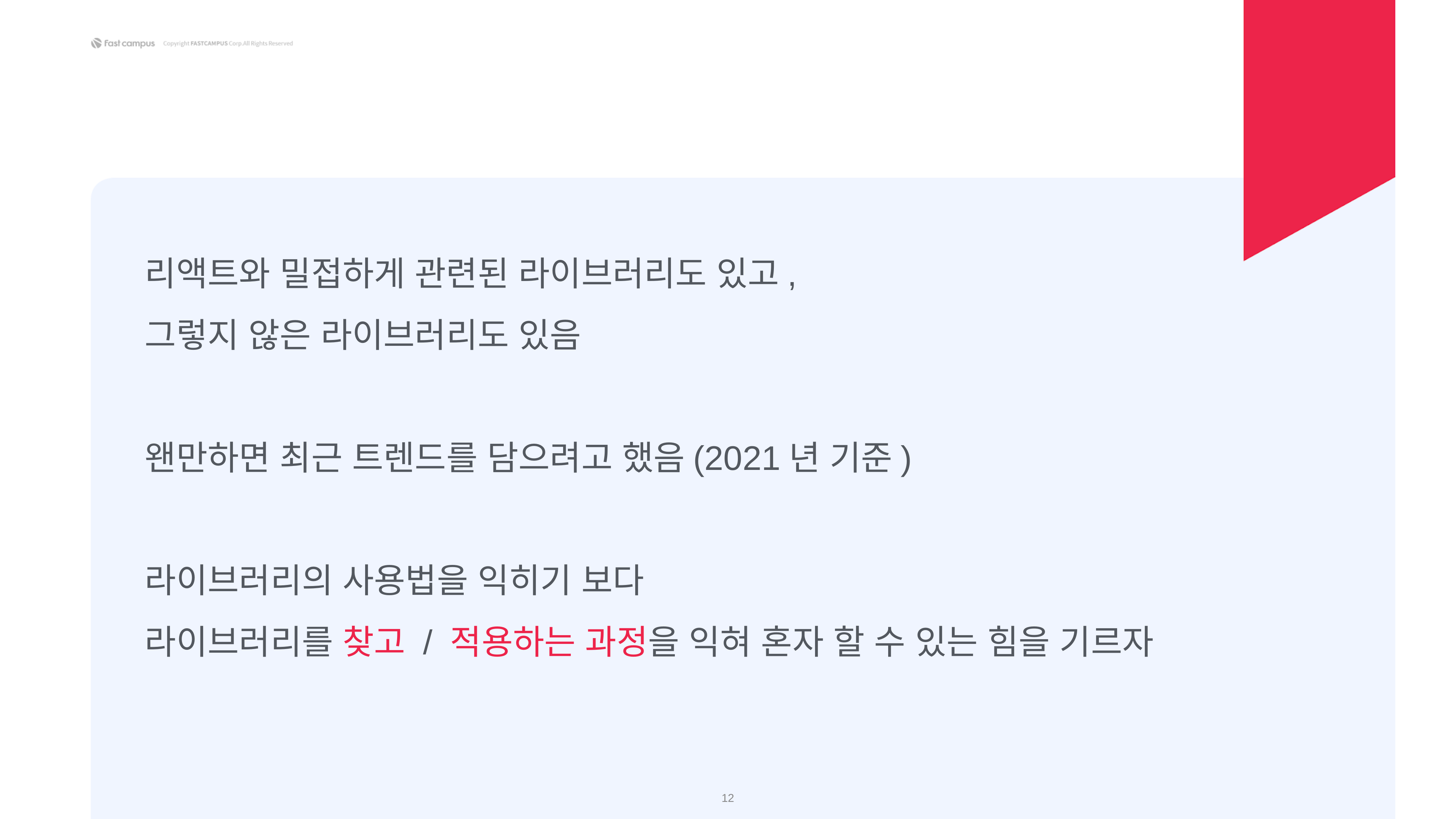

리액트와 밀접하게 관련된 라이브러리도 있고,
그렇지 않은 라이브러리도 있음

왠만하면 최근 트렌드를 담으려고 했음(2021년 기준)

라이브러리의 사용법을 익히기 보다
라이브러리를 찾고 / 적용하는 과정을 익혀 혼자 할 수 있는 힘을 기르자
12